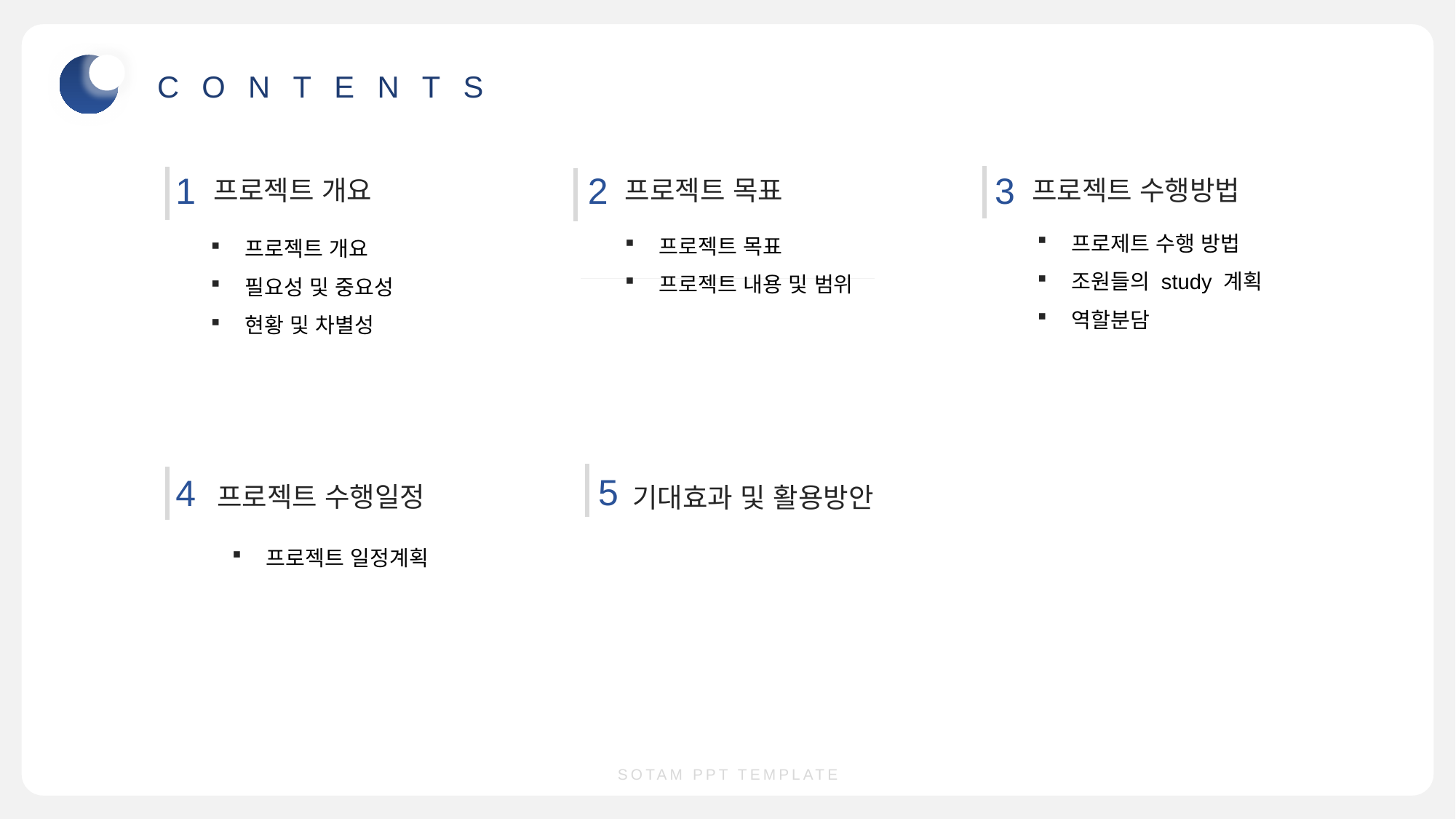

CONTENTS
 1
 2
 3
프로젝트 개요
프로젝트 목표
프로젝트 수행방법
프로제트 수행 방법
조원들의 study 계획
역할분담
프로젝트 목표
프로젝트 내용 및 범위

프로젝트 개요
필요성 및 중요성
현황 및 차별성
 5
 4
프로젝트 수행일정
기대효과 및 활용방안
프로젝트 일정계획
SOTAM PPT TEMPLATE